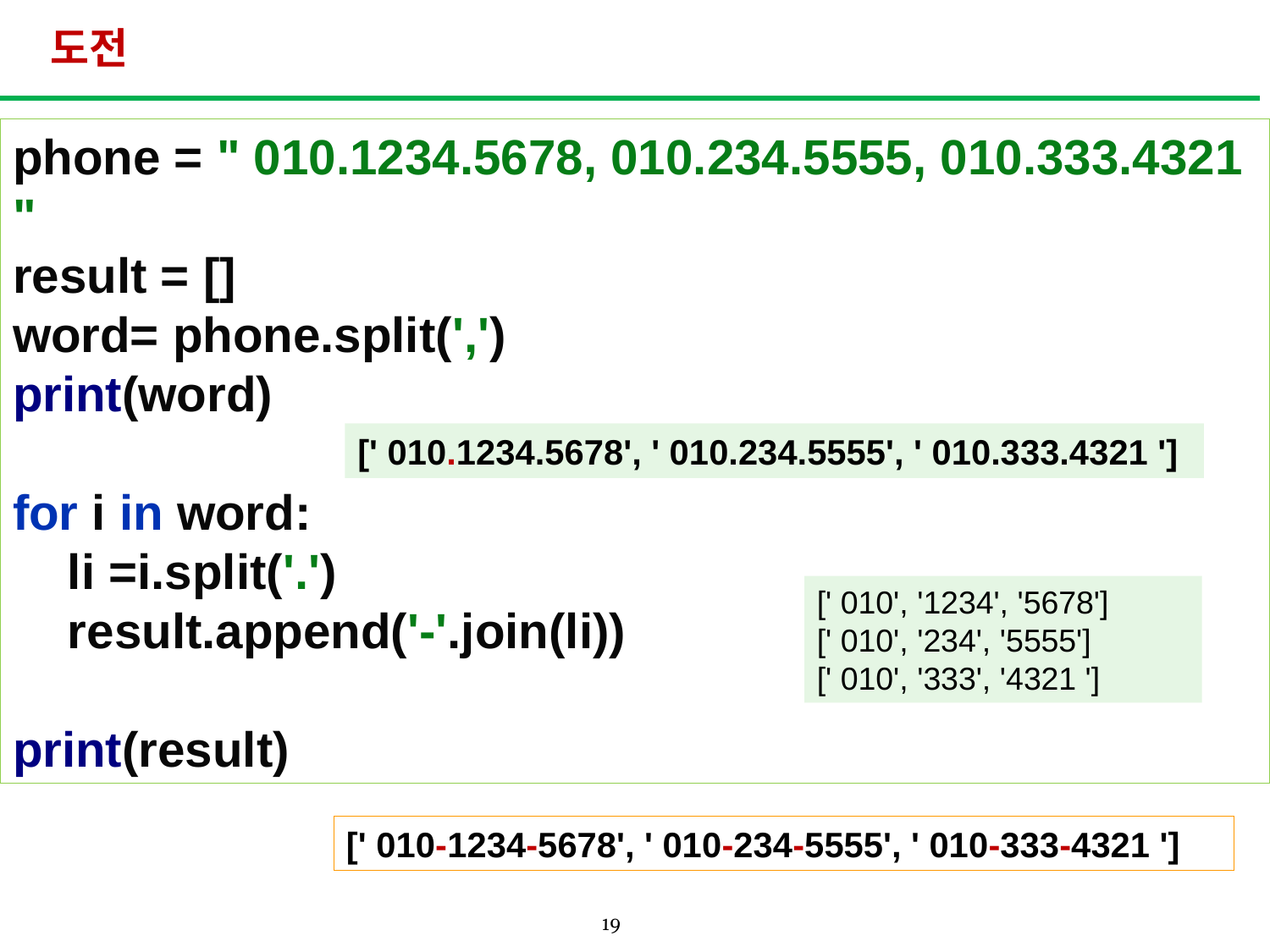

# 도전
phone = " 010.1234.5678, 010.234.5555, 010.333.4321 "
result = []
word= phone.split(',')
print(word)
for i in word:
    li =i.split('.')
    result.append('-'.join(li))
print(result)
[' 010.1234.5678', ' 010.234.5555', ' 010.333.4321 ']
[' 010', '1234', '5678']
[' 010', '234', '5555']
[' 010', '333', '4321 ']
[' 010-1234-5678', ' 010-234-5555', ' 010-333-4321 ']
19